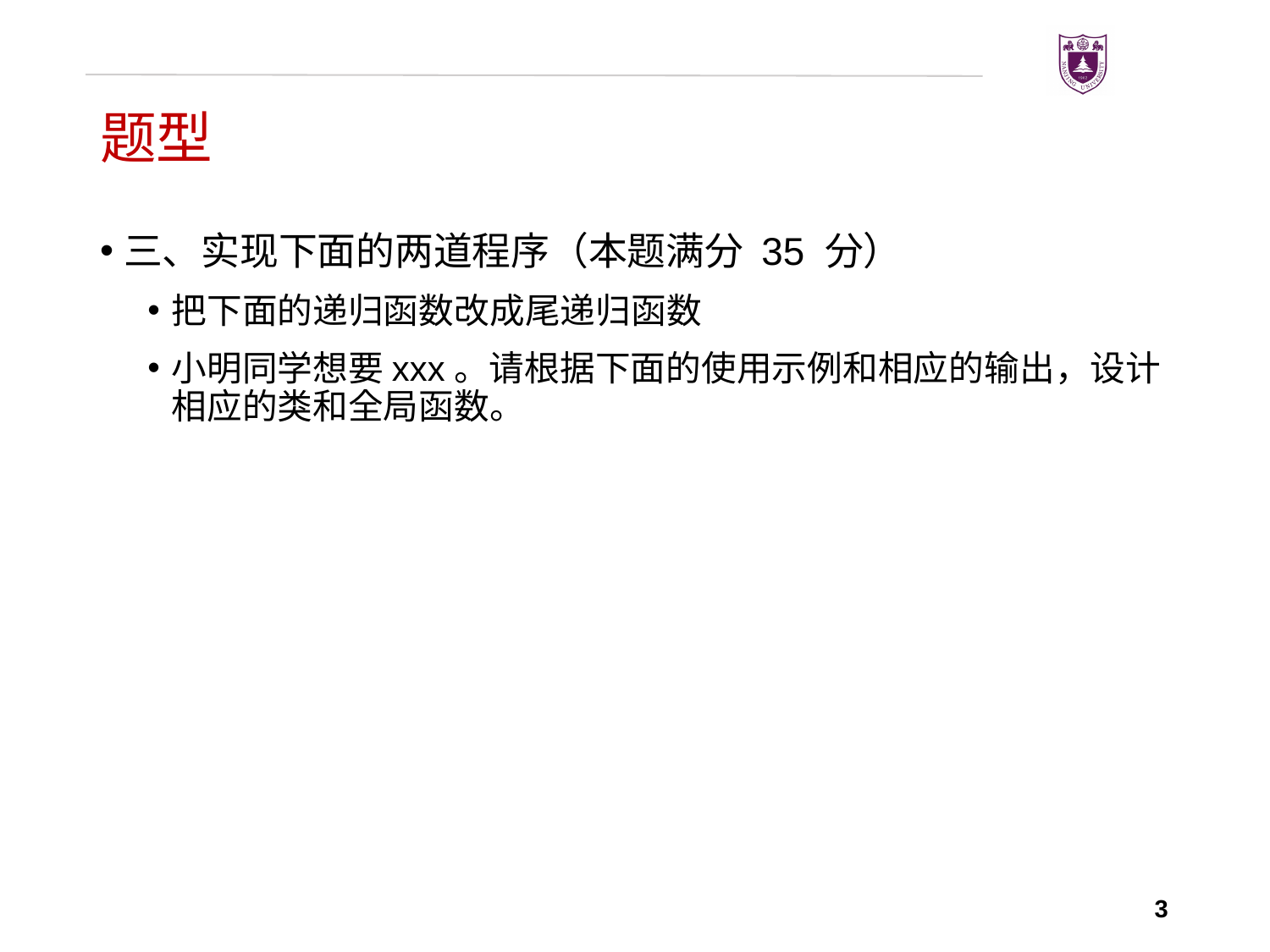

# 题型
三、实现下面的两道程序（本题满分 35 分）
把下面的递归函数改成尾递归函数
小明同学想要xxx。请根据下面的使用示例和相应的输出，设计相应的类和全局函数。

3